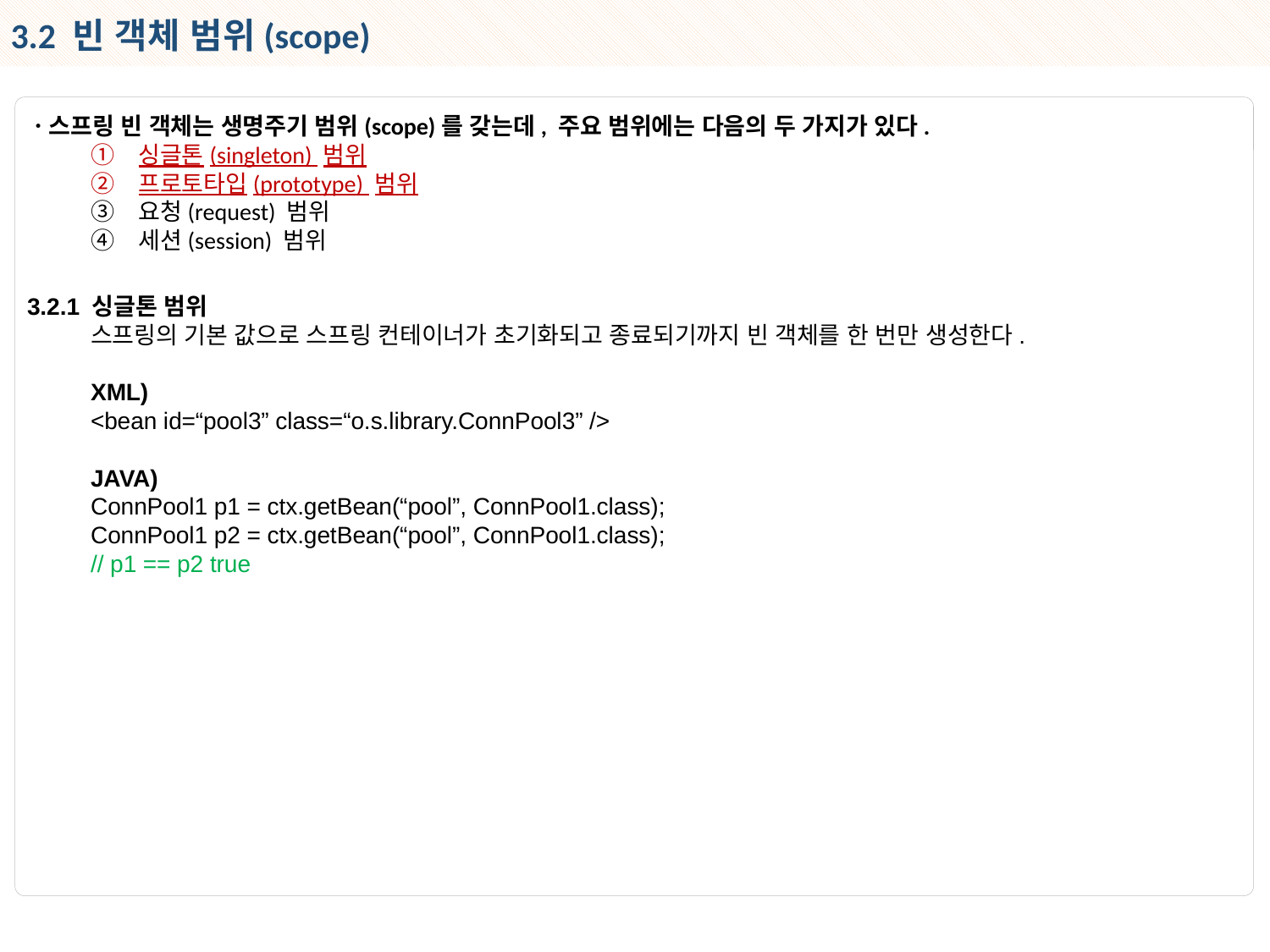

3.2 빈 객체 범위(scope)
ㆍ스프링 빈 객체는 생명주기 범위(scope)를 갖는데, 주요 범위에는 다음의 두 가지가 있다.
싱글톤(singleton) 범위
프로토타입(prototype) 범위
요청(request) 범위
세션(session) 범위
3.2.1 싱글톤 범위
스프링의 기본 값으로 스프링 컨테이너가 초기화되고 종료되기까지 빈 객체를 한 번만 생성한다.

XML)
<bean id=“pool3” class=“o.s.library.ConnPool3” />

JAVA)
ConnPool1 p1 = ctx.getBean(“pool”, ConnPool1.class);
ConnPool1 p2 = ctx.getBean(“pool”, ConnPool1.class);
// p1 == p2 true